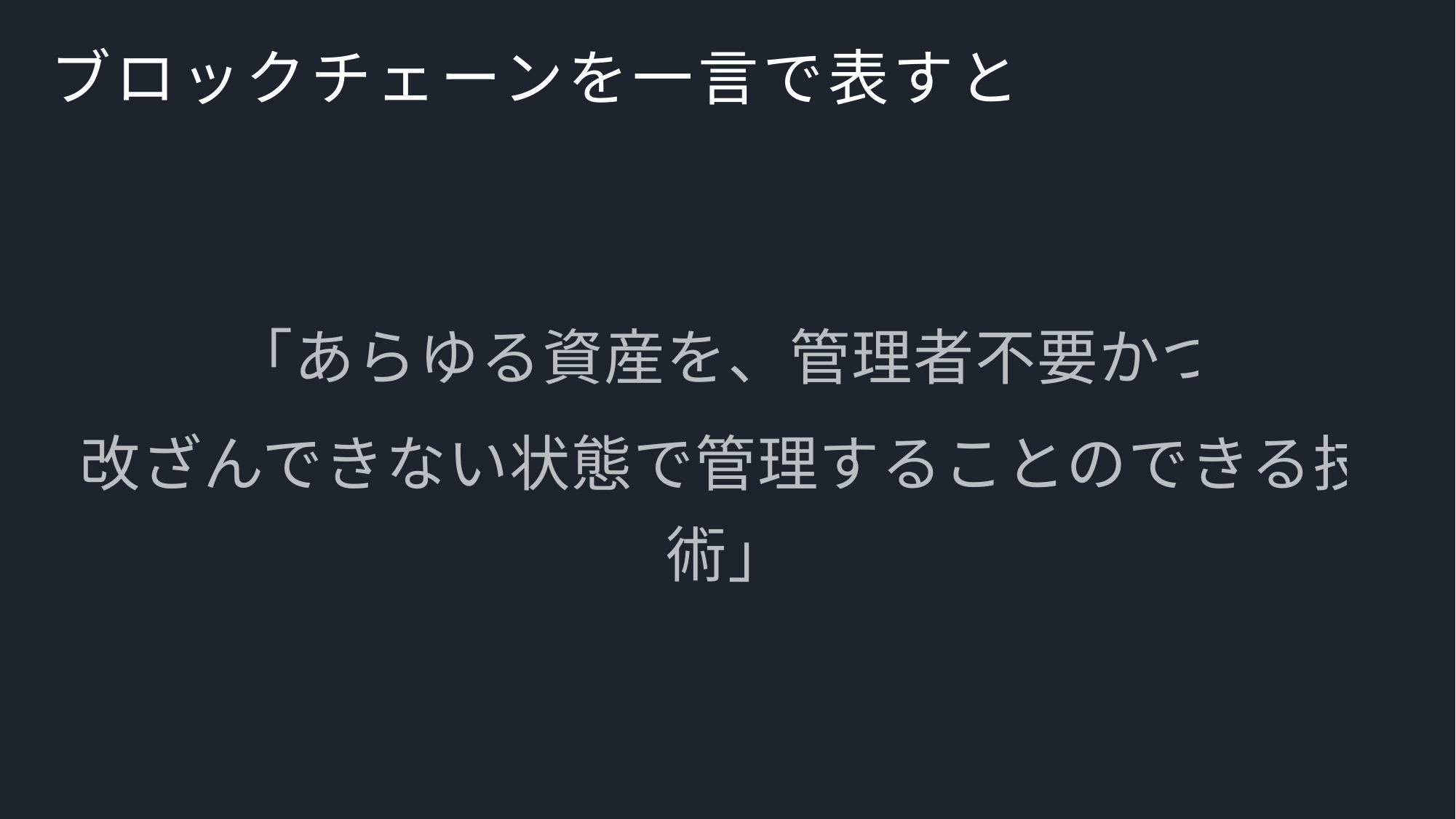

# ブロックチェーンを一言で表すと
「あらゆる資産を、管理者不要かつ
改ざんできない状態で管理することのできる技術」